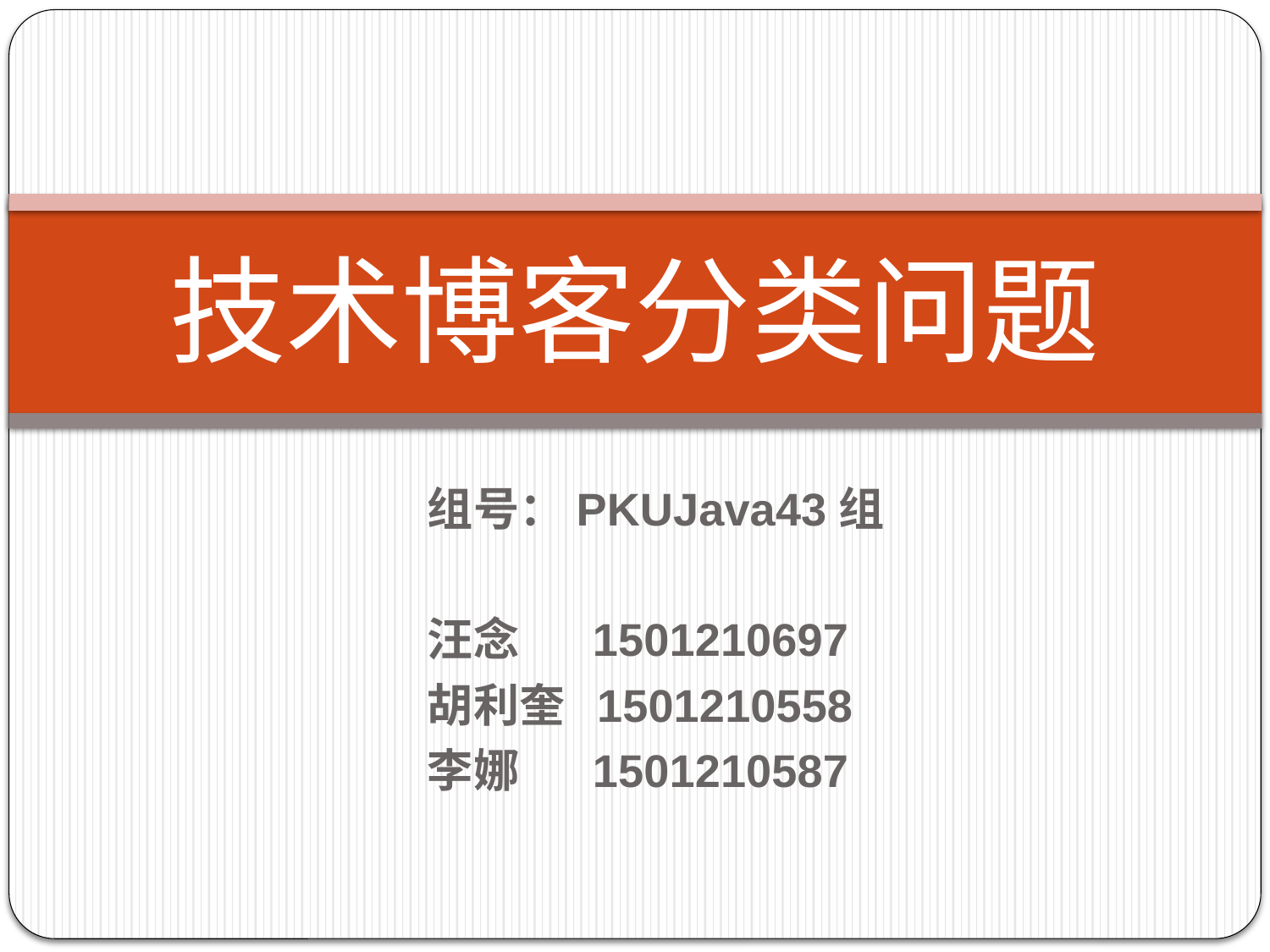

# 技术博客分类问题
组号：PKUJava43组

汪念      1501210697
胡利奎  1501210558
李娜      1501210587